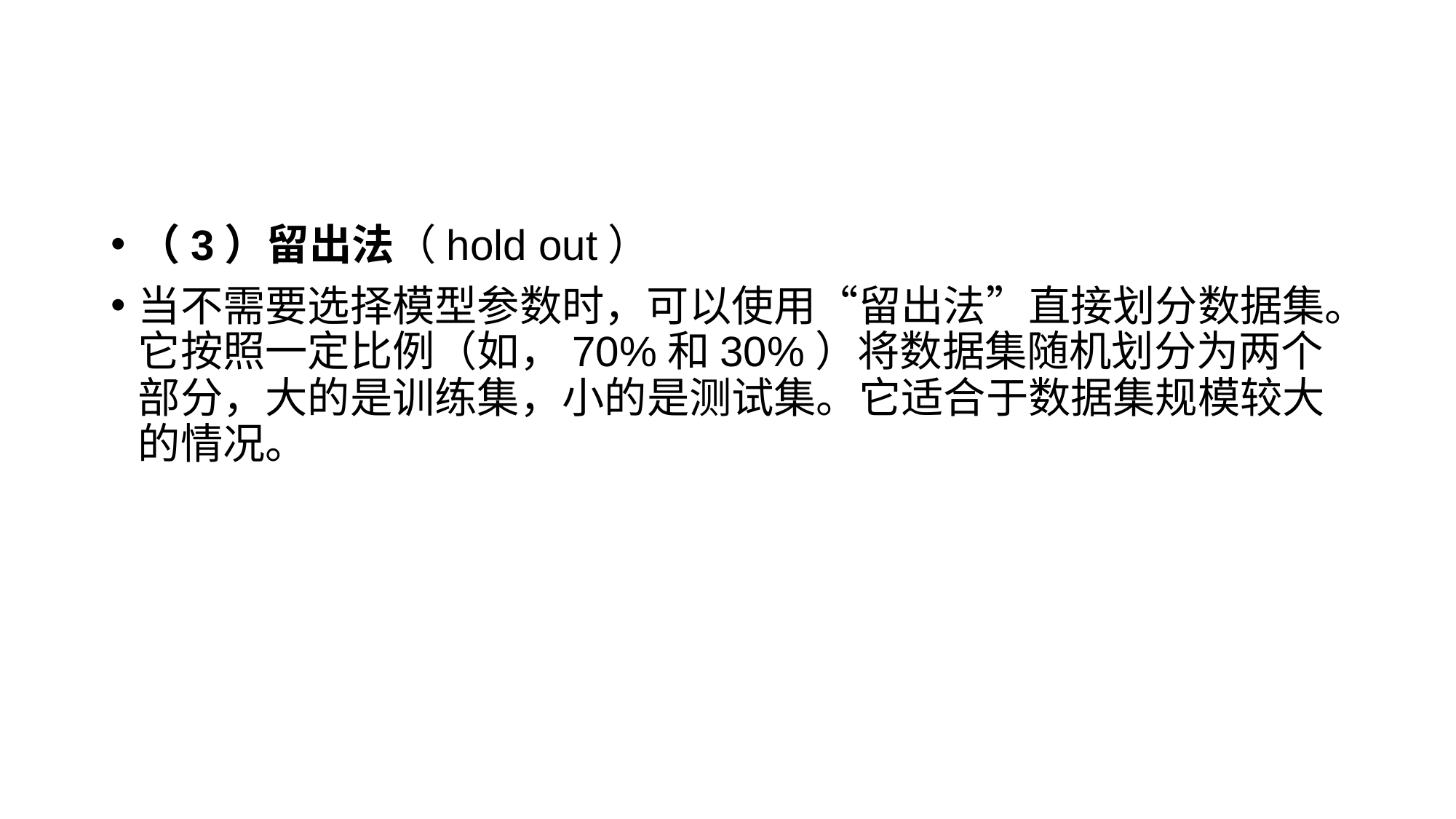

#
（3）留出法（hold out）
当不需要选择模型参数时，可以使用“留出法”直接划分数据集。它按照一定比例（如，70%和30%）将数据集随机划分为两个部分，大的是训练集，小的是测试集。它适合于数据集规模较大的情况。